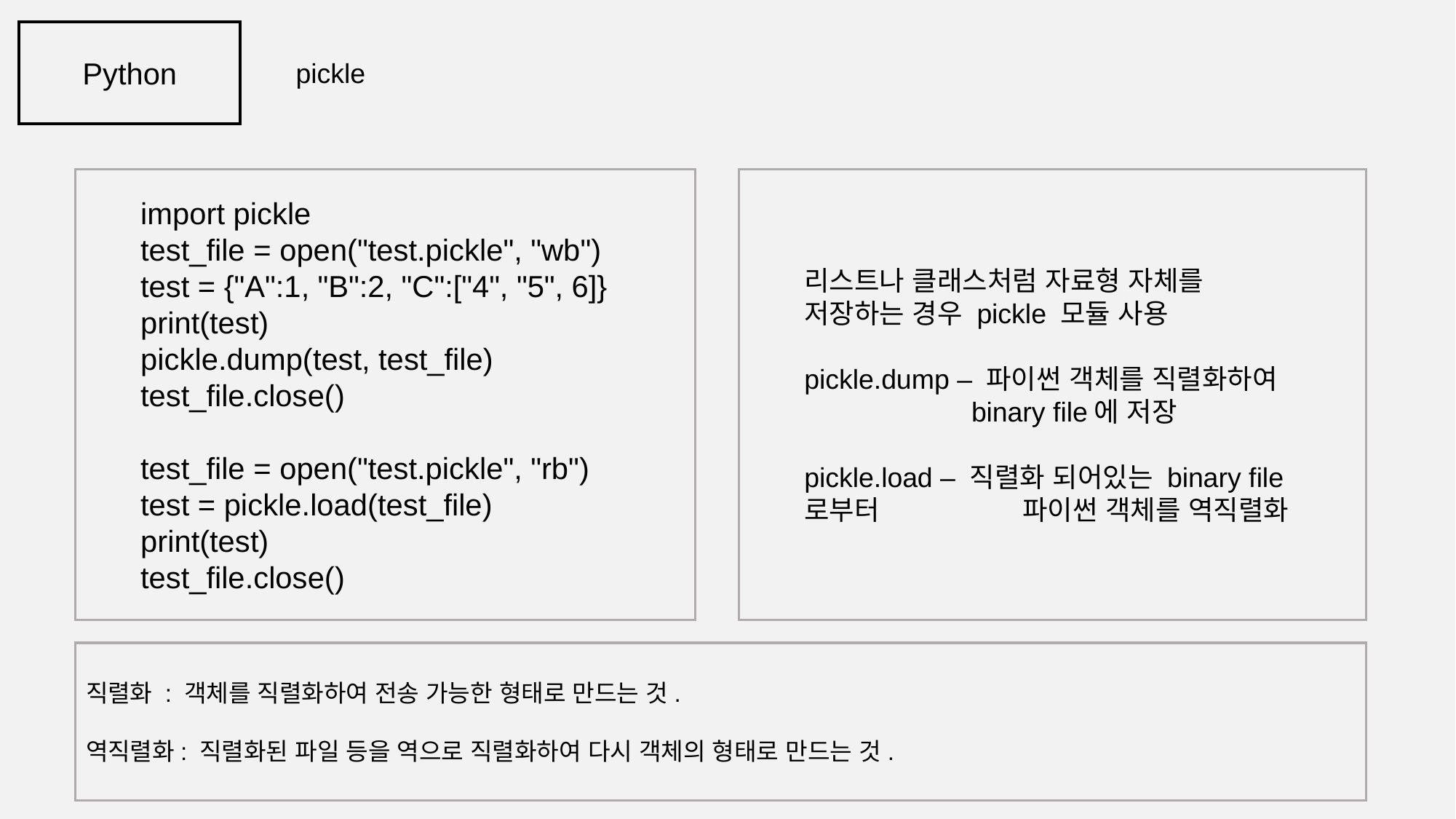

Python
pickle
import pickle
test_file = open("test.pickle", "wb")
test = {"A":1, "B":2, "C":["4", "5", 6]}
print(test)
pickle.dump(test, test_file)
test_file.close()

test_file = open("test.pickle", "rb")
test = pickle.load(test_file)
print(test)
test_file.close()
리스트나 클래스처럼 자료형 자체를
저장하는 경우 pickle 모듈 사용

pickle.dump – 파이썬 객체를 직렬화하여
                     binary file에 저장
pickle.load – 직렬화 되어있는 binary file로부터 		파이썬 객체를 역직렬화
   '"
직렬화 : 객체를 직렬화하여 전송 가능한 형태로 만드는 것.

역직렬화: 직렬화된 파일 등을 역으로 직렬화하여 다시 객체의 형태로 만드는 것.